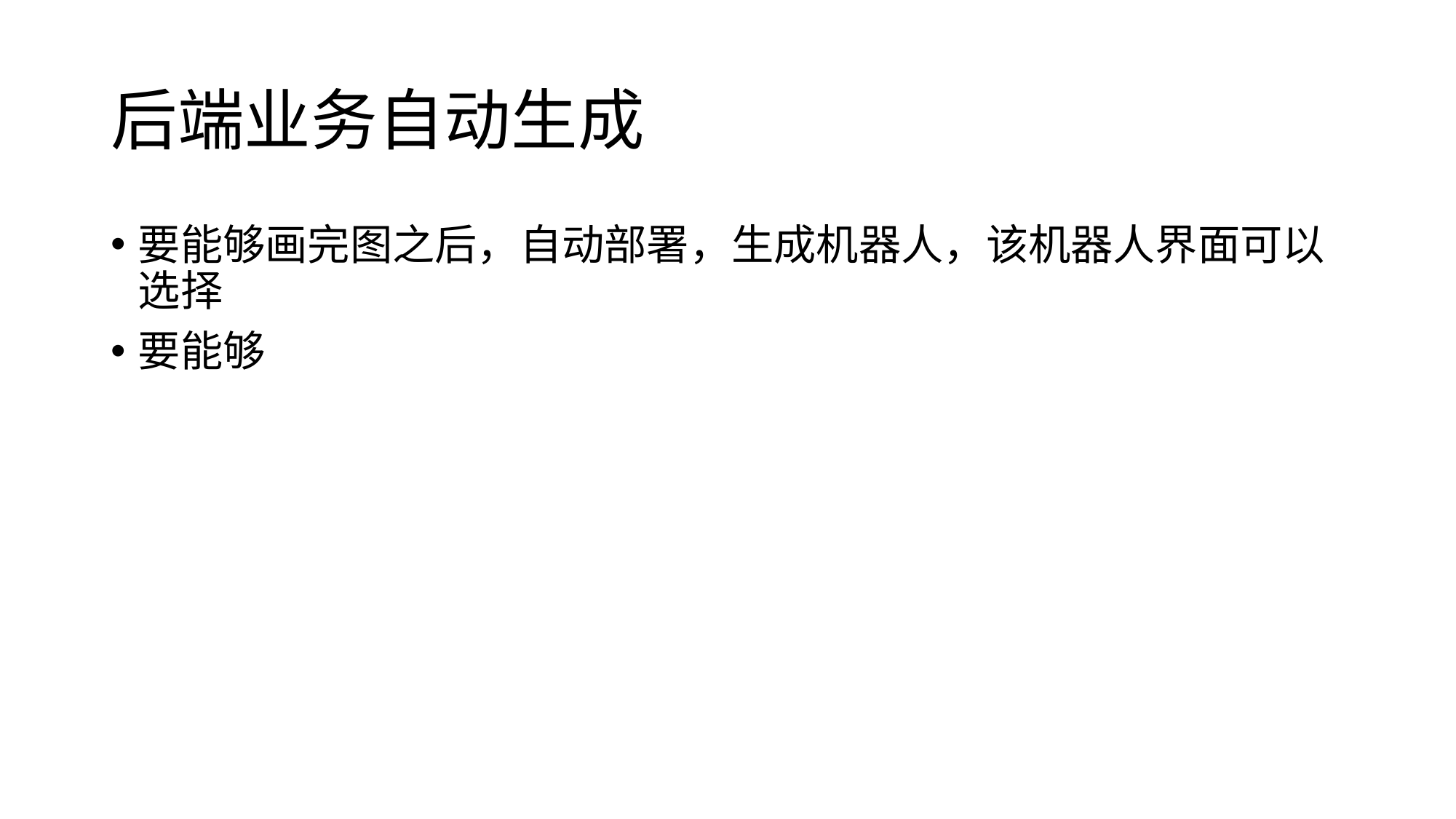

# 后端业务自动生成
要能够画完图之后，自动部署，生成机器人，该机器人界面可以选择
要能够